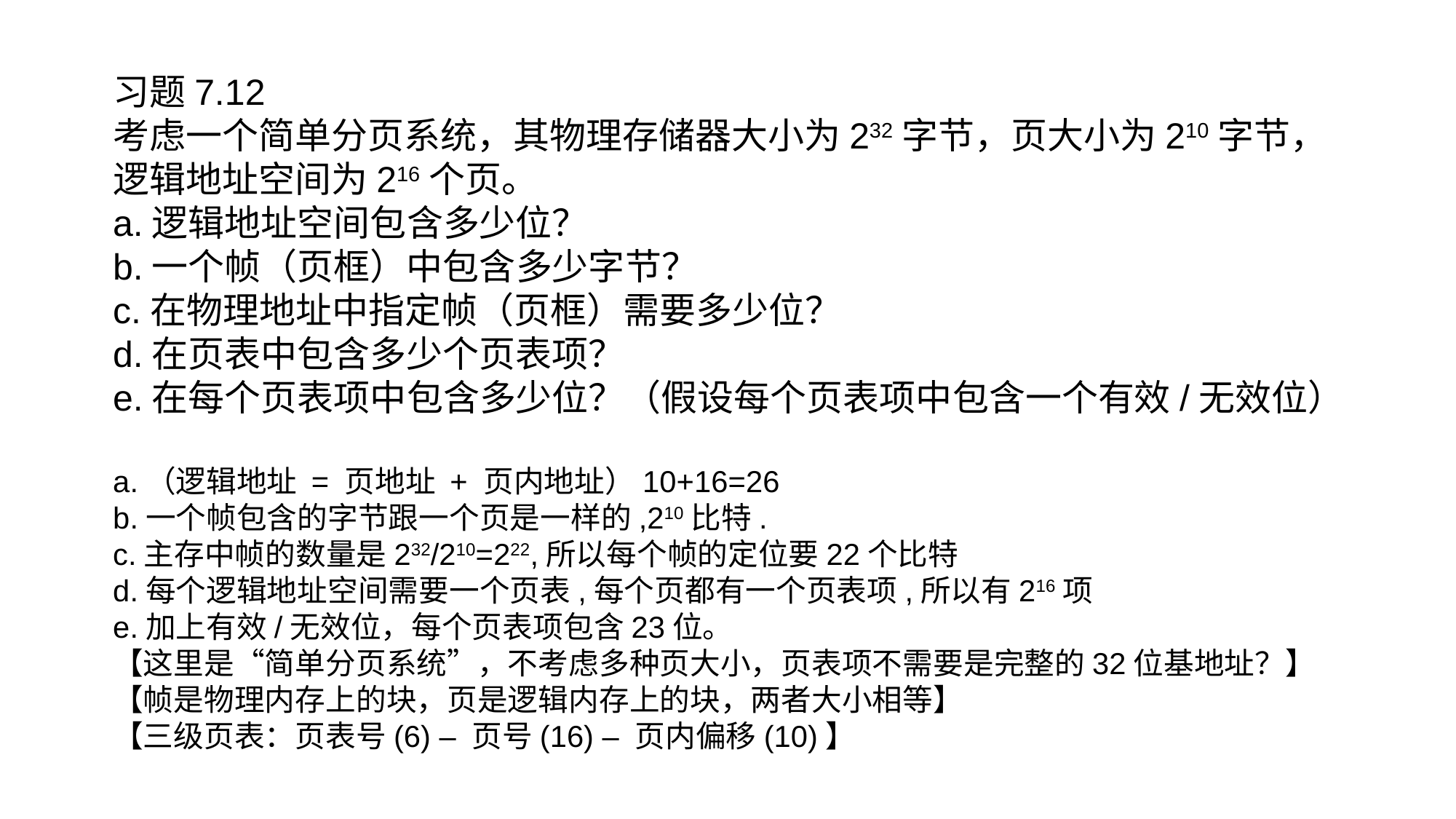

习题7.12
考虑一个简单分页系统，其物理存储器大小为232字节，页大小为210字节，逻辑地址空间为216个页。
a.逻辑地址空间包含多少位？
b.一个帧（页框）中包含多少字节？
c.在物理地址中指定帧（页框）需要多少位？
d.在页表中包含多少个页表项？
e.在每个页表项中包含多少位？（假设每个页表项中包含一个有效/无效位）

a.（逻辑地址 = 页地址 + 页内地址）10+16=26
b.一个帧包含的字节跟一个页是一样的,210比特.
c.主存中帧的数量是232/210=222,所以每个帧的定位要22个比特
d.每个逻辑地址空间需要一个页表,每个页都有一个页表项,所以有216项
e.加上有效/无效位，每个页表项包含23位。
【这里是“简单分页系统”，不考虑多种页大小，页表项不需要是完整的32位基地址？】
【帧是物理内存上的块，页是逻辑内存上的块，两者大小相等】
【三级页表：页表号(6) – 页号(16) – 页内偏移(10)】